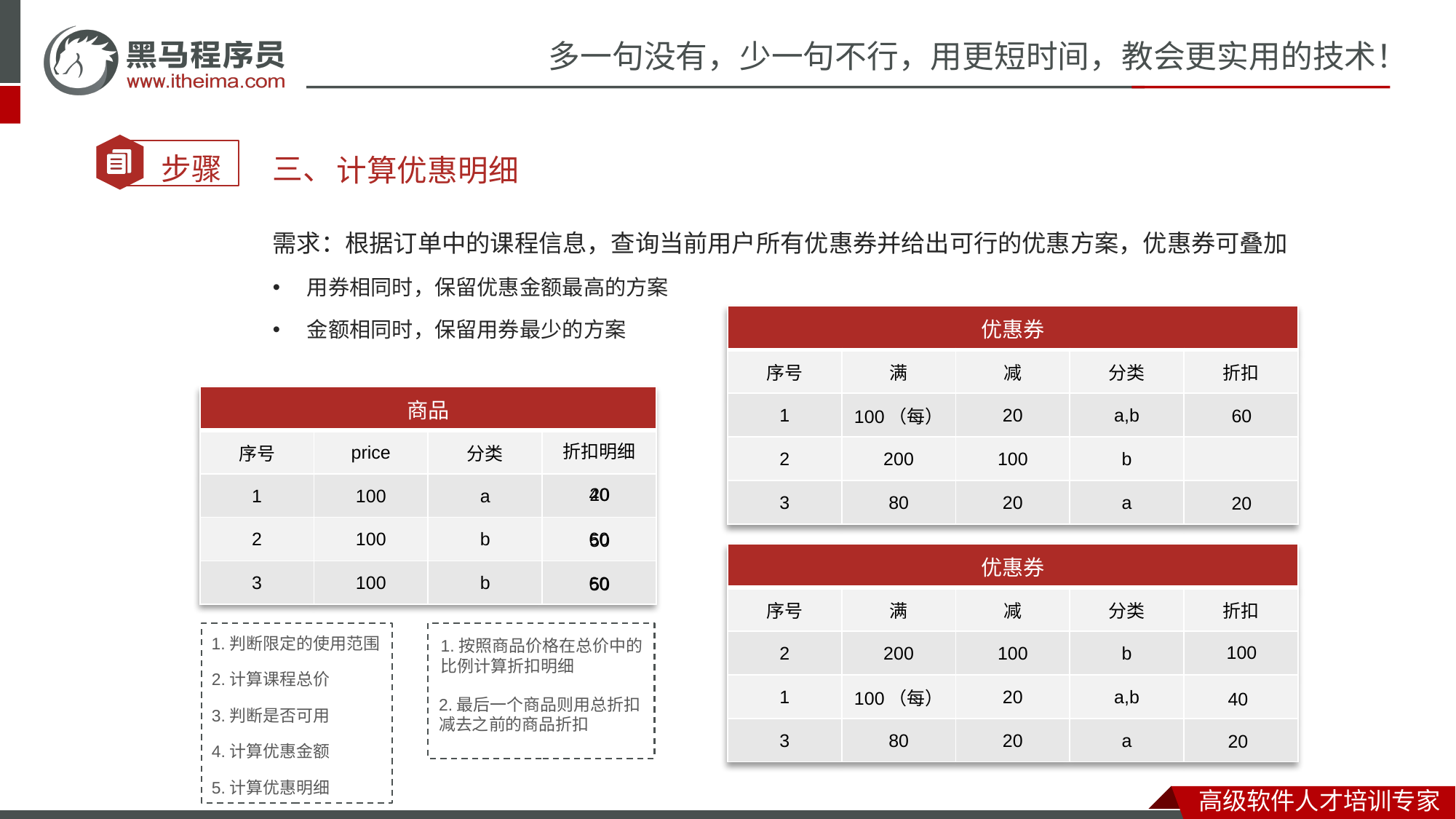

三、
计算优惠明细
需求：根据订单中的课程信息，查询当前用户所有优惠券并给出可行的优惠方案，优惠券可叠加
用券相同时，保留优惠金额最高的方案
金额相同时，保留用券最少的方案
| 优惠券 |  |  |  |  |
| --- | --- | --- | --- | --- |
| 序号 | 满 | 减 | 分类 | 折扣 |
| 1 | 100（每） | 20 | a,b |  |
| 2 | 200 | 100 | b |  |
| 3 | 80 | 20 | a |  |
| 商品 |  |  |  |
| --- | --- | --- | --- |
| 序号 | price | 分类 |  |
| 1 | 100 | a |  |
| 2 | 100 | b |  |
| 3 | 100 | b |  |
60
折扣明细
40
20
20
60
50
| 优惠券 |  |  |  |  |
| --- | --- | --- | --- | --- |
| 序号 | 满 | 减 | 分类 | 折扣 |
| 2 | 200 | 100 | b |  |
| 1 | 100（每） | 20 | a,b |  |
| 3 | 80 | 20 | a |  |
60
50

1.判断限定的使用范围
1.按照商品价格在总价中的比例计算折扣明细
100
2.计算课程总价
40
2.最后一个商品则用总折扣减去之前的商品折扣
3.判断是否可用
20
4.计算优惠金额
5.计算优惠明细